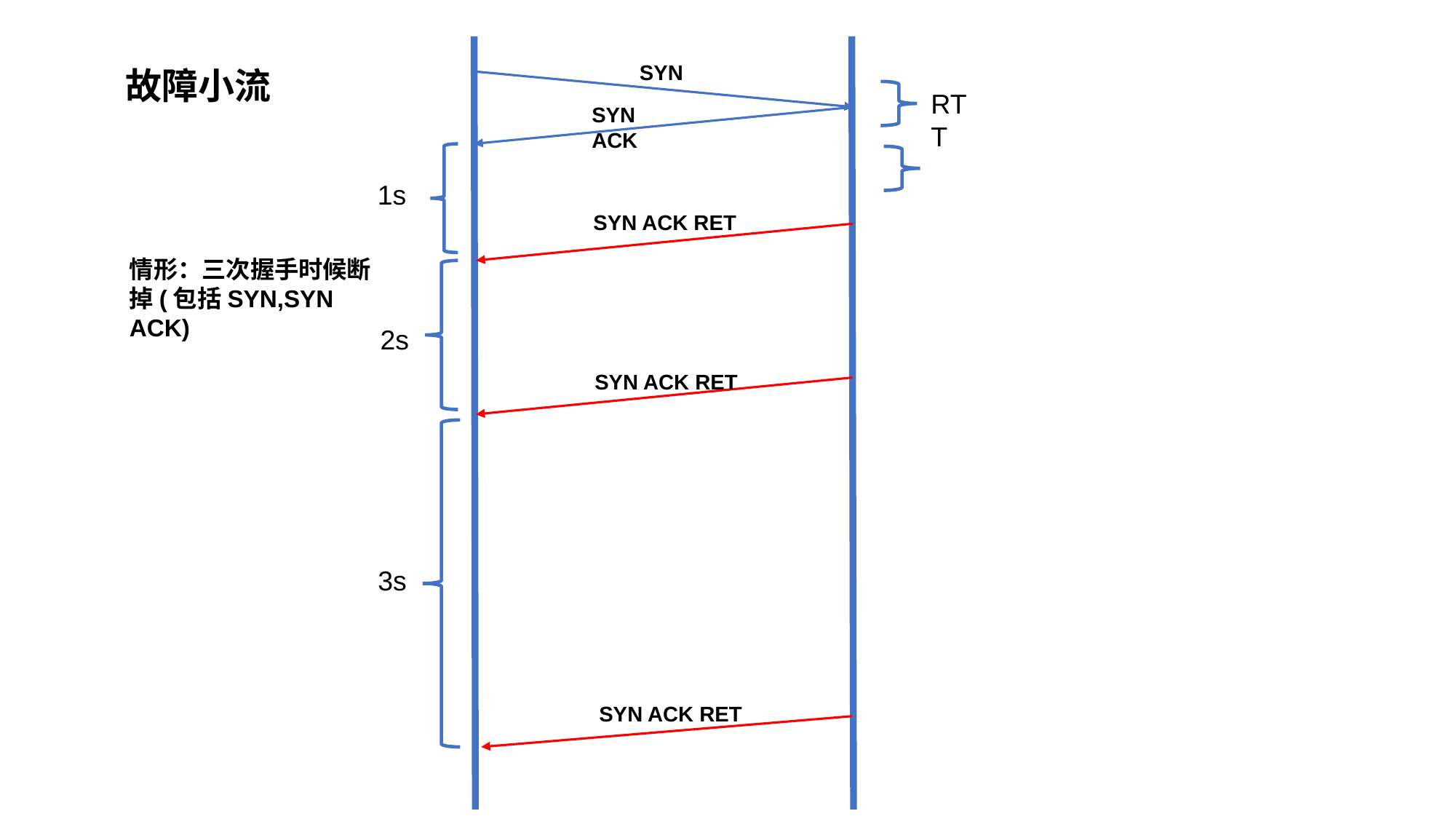

SYN
故障小流
RTT

SYN ACK

1s
SYN ACK RET
情形：三次握手时候断掉(包括SYN,SYN ACK)

2s
SYN ACK RET

3s
SYN ACK RET